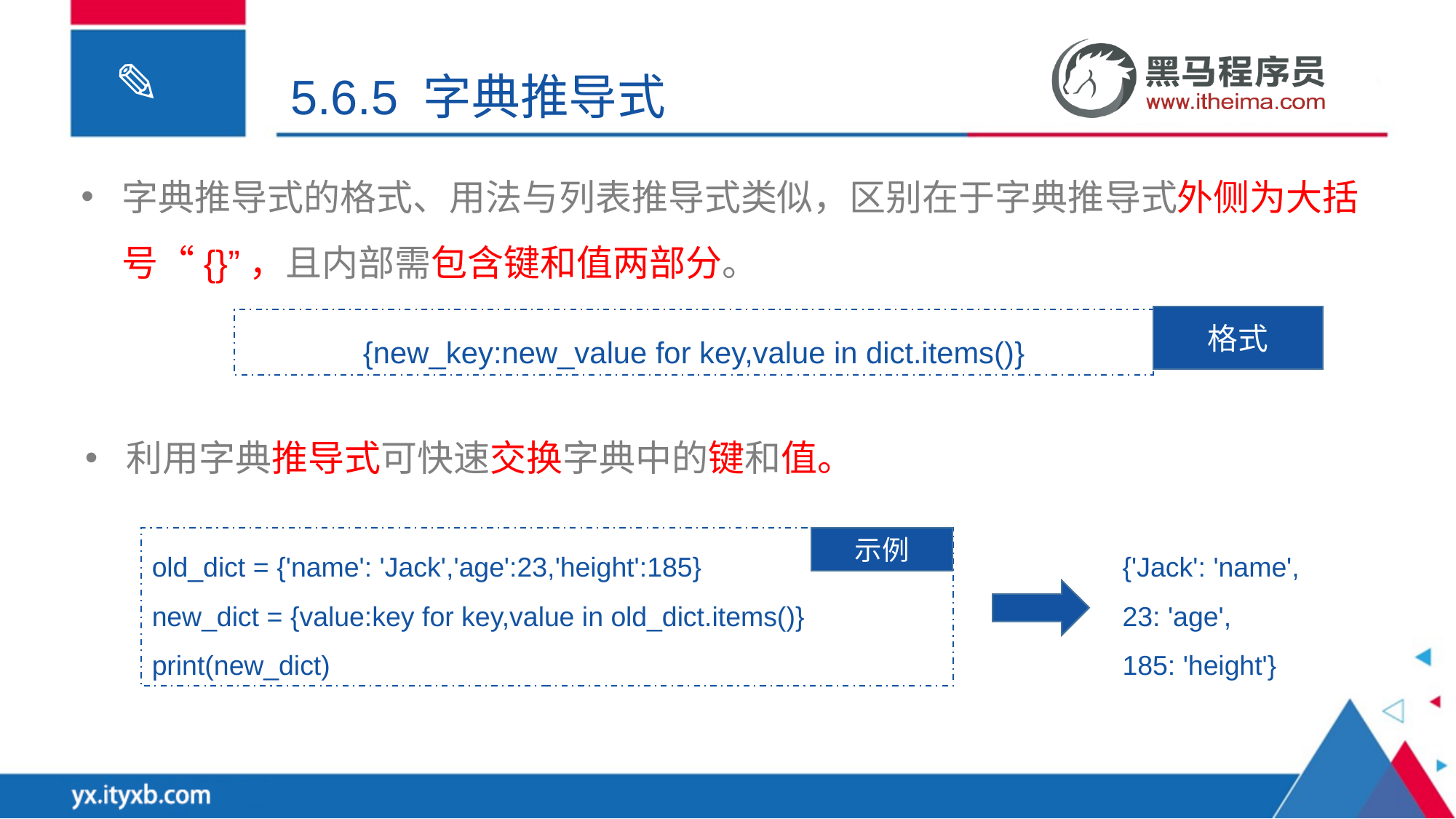

5.6.5 字典推导式
字典推导式的格式、用法与列表推导式类似，区别在于字典推导式外侧为大括号“{}”，且内部需包含键和值两部分。
格式
{new_key:new_value for key,value in dict.items()}
利用字典推导式可快速交换字典中的键和值。
示例
old_dict = {'name': 'Jack','age':23,'height':185}
new_dict = {value:key for key,value in old_dict.items()}
print(new_dict)
{'Jack': 'name',
23: 'age',
185: 'height'}